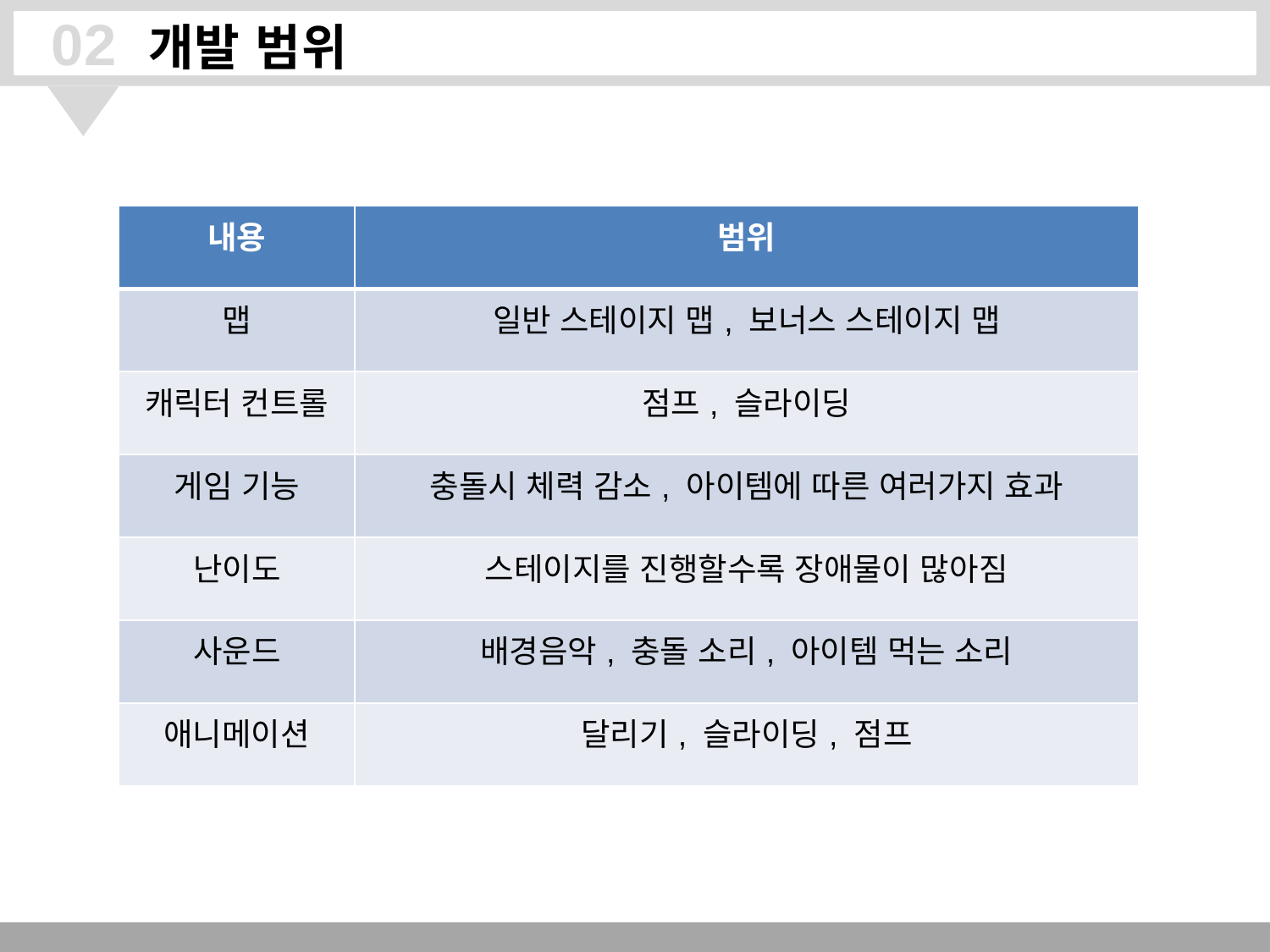

02 개발 범위

| 내용 | 범위 |
| --- | --- |
| 맵 | 일반 스테이지 맵, 보너스 스테이지 맵 |
| 캐릭터 컨트롤 | 점프, 슬라이딩 |
| 게임 기능 | 충돌시 체력 감소, 아이템에 따른 여러가지 효과 |
| 난이도 | 스테이지를 진행할수록 장애물이 많아짐 |
| 사운드 | 배경음악, 충돌 소리, 아이템 먹는 소리 |
| 애니메이션 | 달리기, 슬라이딩, 점프 |